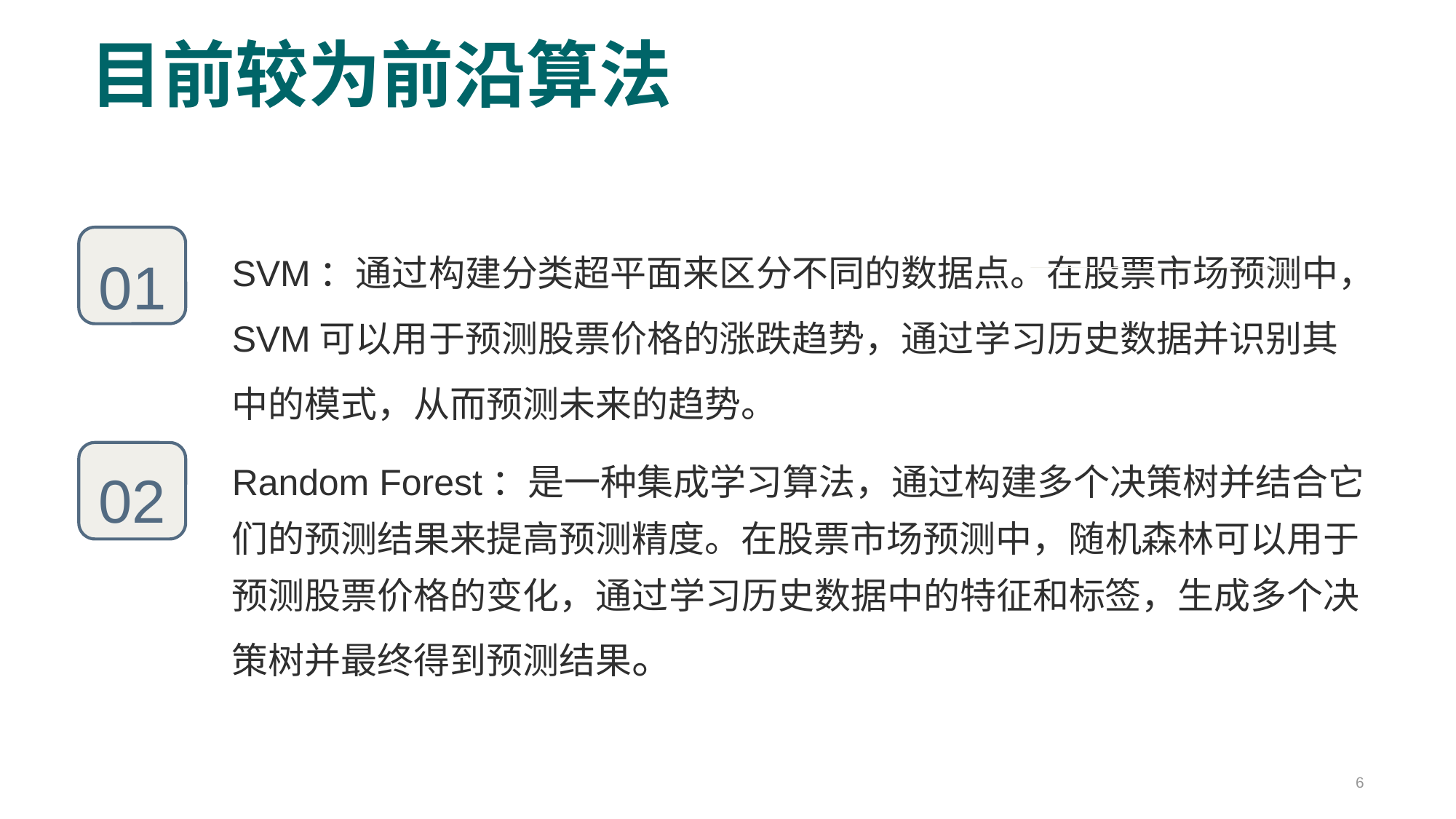

# 目前较为前沿算法
01
SVM：通过构建分类超平面来区分不同的数据点。在股票市场预测中，SVM可以用于预测股票价格的涨跌趋势，通过学习历史数据并识别其中的模式，从而预测未来的趋势。

02
Random Forest：是一种集成学习算法，通过构建多个决策树并结合它们的预测结果来提高预测精度。在股票市场预测中，随机森林可以用于预测股票价格的变化，通过学习历史数据中的特征和标签，生成多个决策树并最终得到预测结果。

6